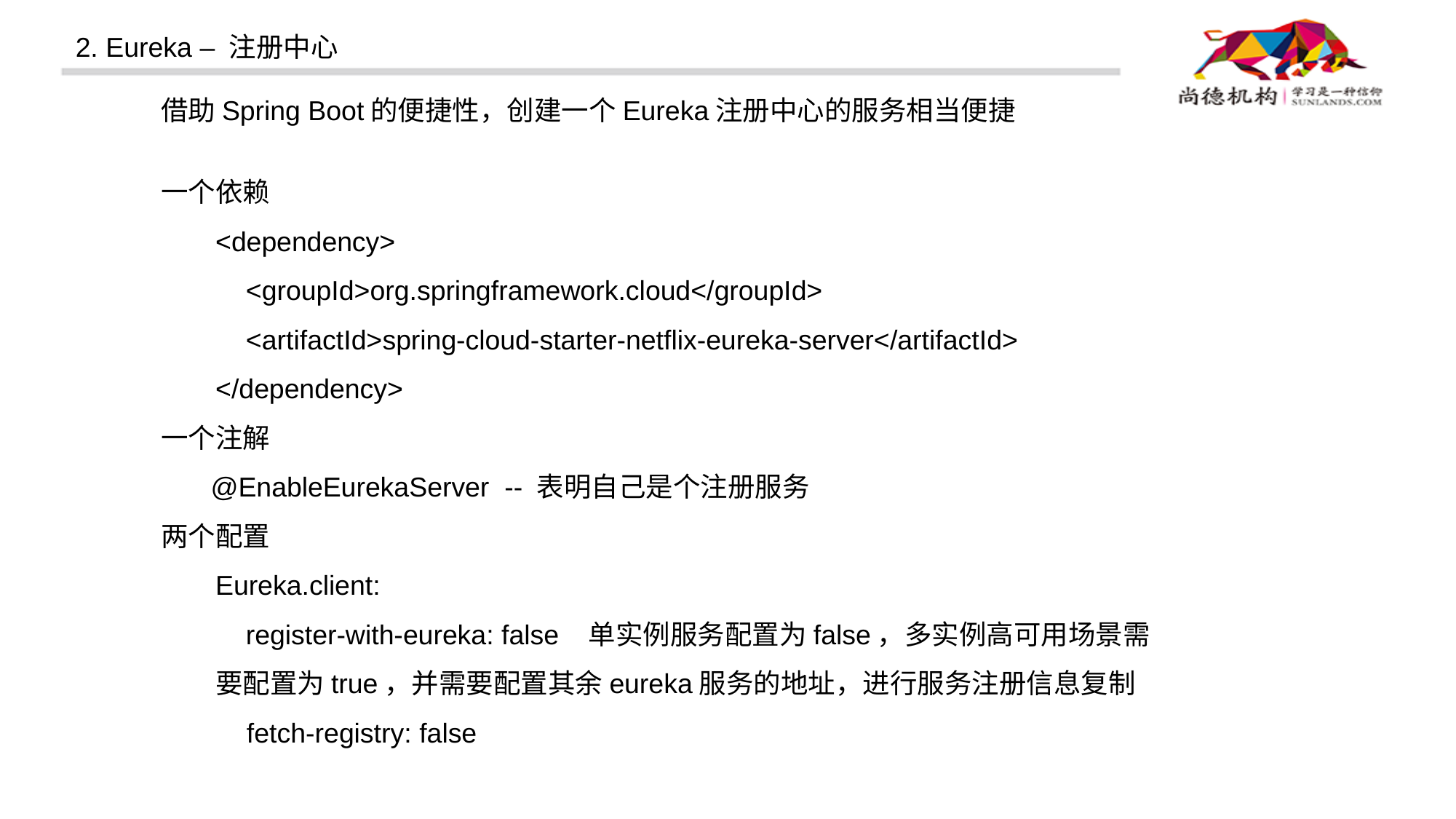

2. Eureka – 注册中心
借助Spring Boot的便捷性，创建一个Eureka注册中心的服务相当便捷

一个依赖
<dependency>
    <groupId>org.springframework.cloud</groupId>
    <artifactId>spring-cloud-starter-netflix-eureka-server</artifactId>
</dependency>
一个注解
       @EnableEurekaServer  -- 表明自己是个注册服务
两个配置
Eureka.client:
    register-with-eureka: false   单实例服务配置为false，多实例高可用场景需要配置为true，并需要配置其余eureka服务的地址，进行服务注册信息复制
    fetch-registry: false